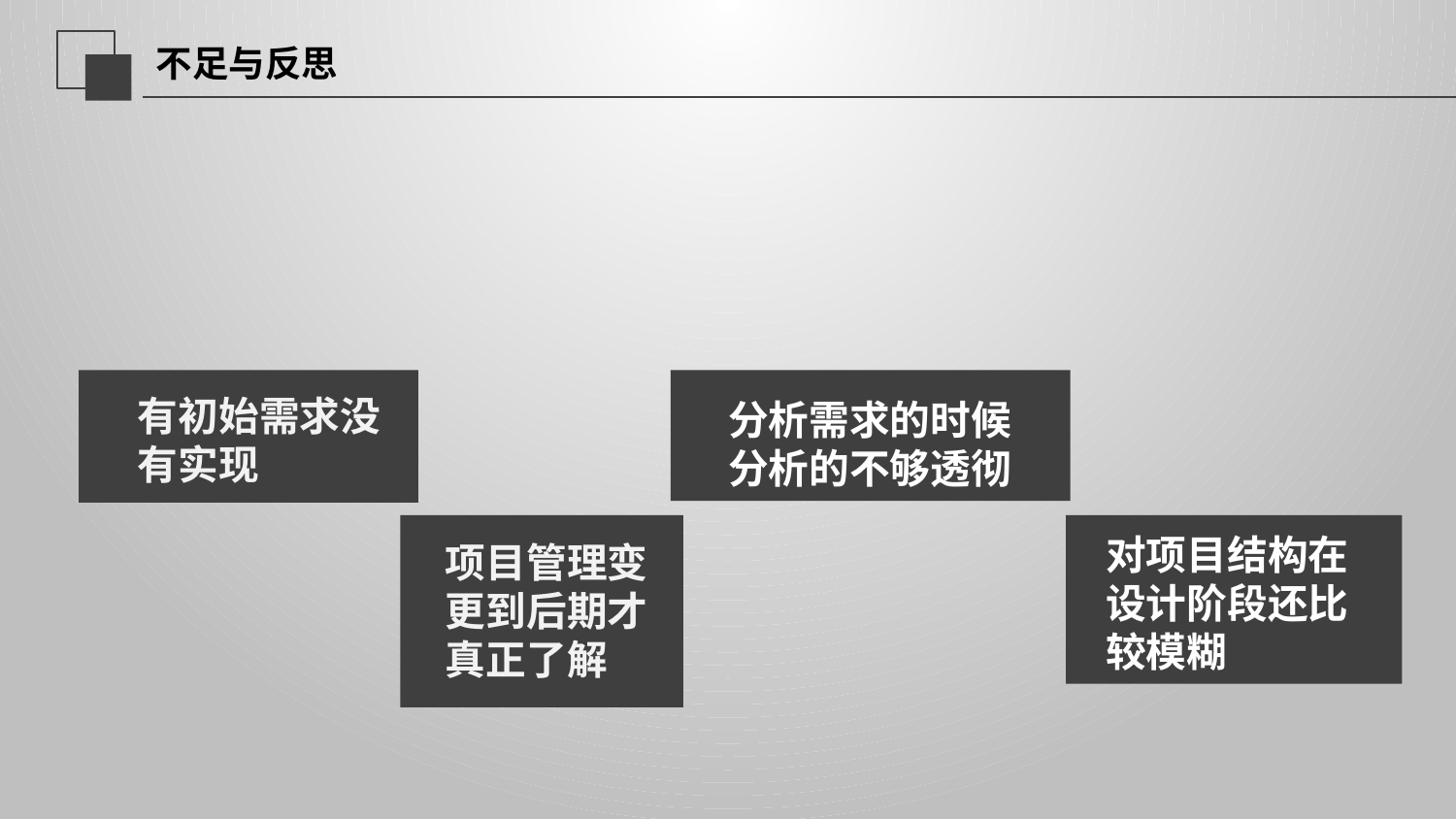

延迟符
# 不足与反思

有初始需求没有实现

分析需求的时候分析的不够透彻

项目管理变更到后期才真正了解

对项目结构在设计阶段还比较模糊